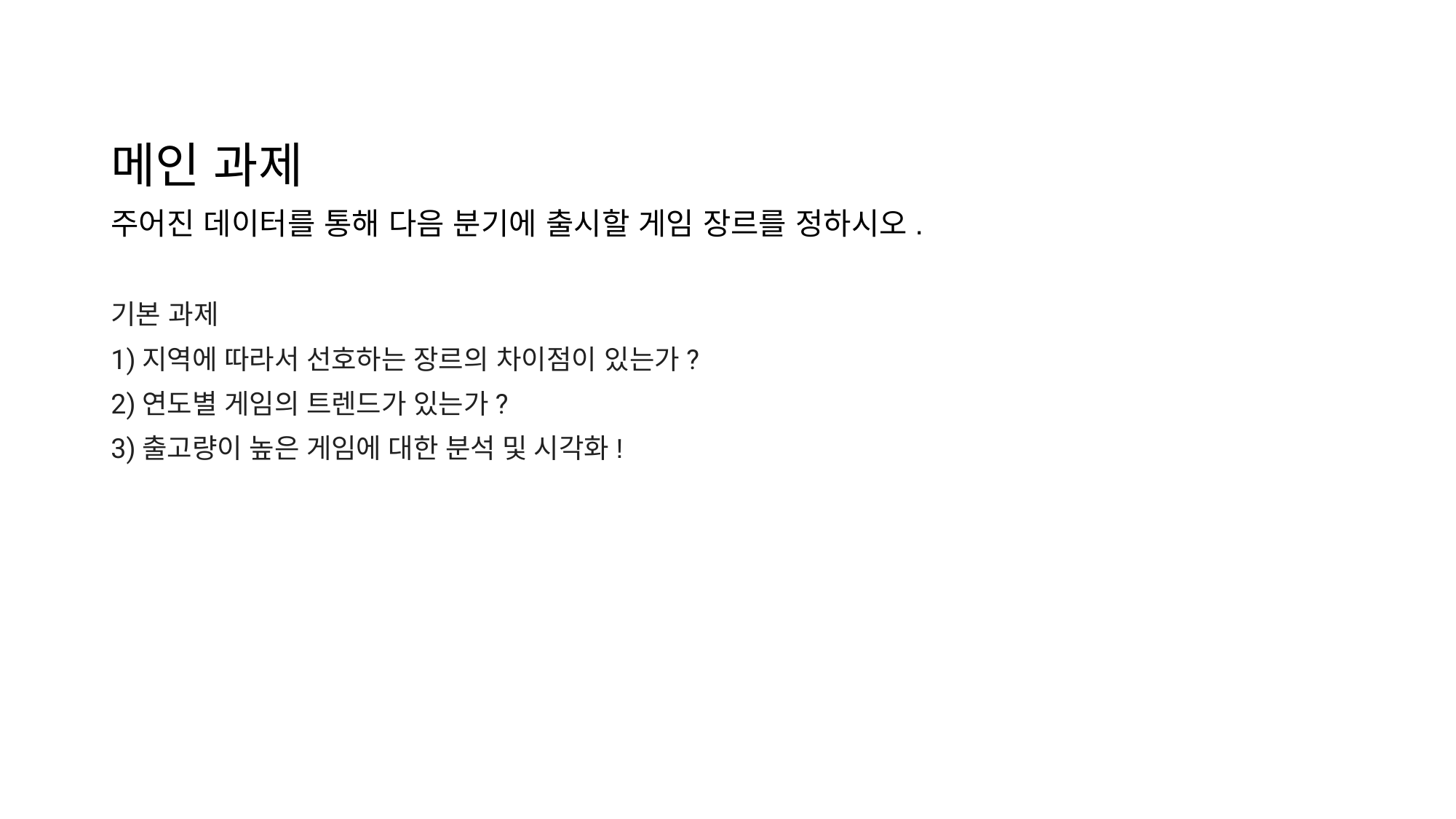

메인 과제
주어진 데이터를 통해 다음 분기에 출시할 게임 장르를 정하시오.

기본 과제
1)지역에 따라서 선호하는 장르의 차이점이 있는가?
2)연도별 게임의 트렌드가 있는가?
3)출고량이 높은 게임에 대한 분석 및 시각화!